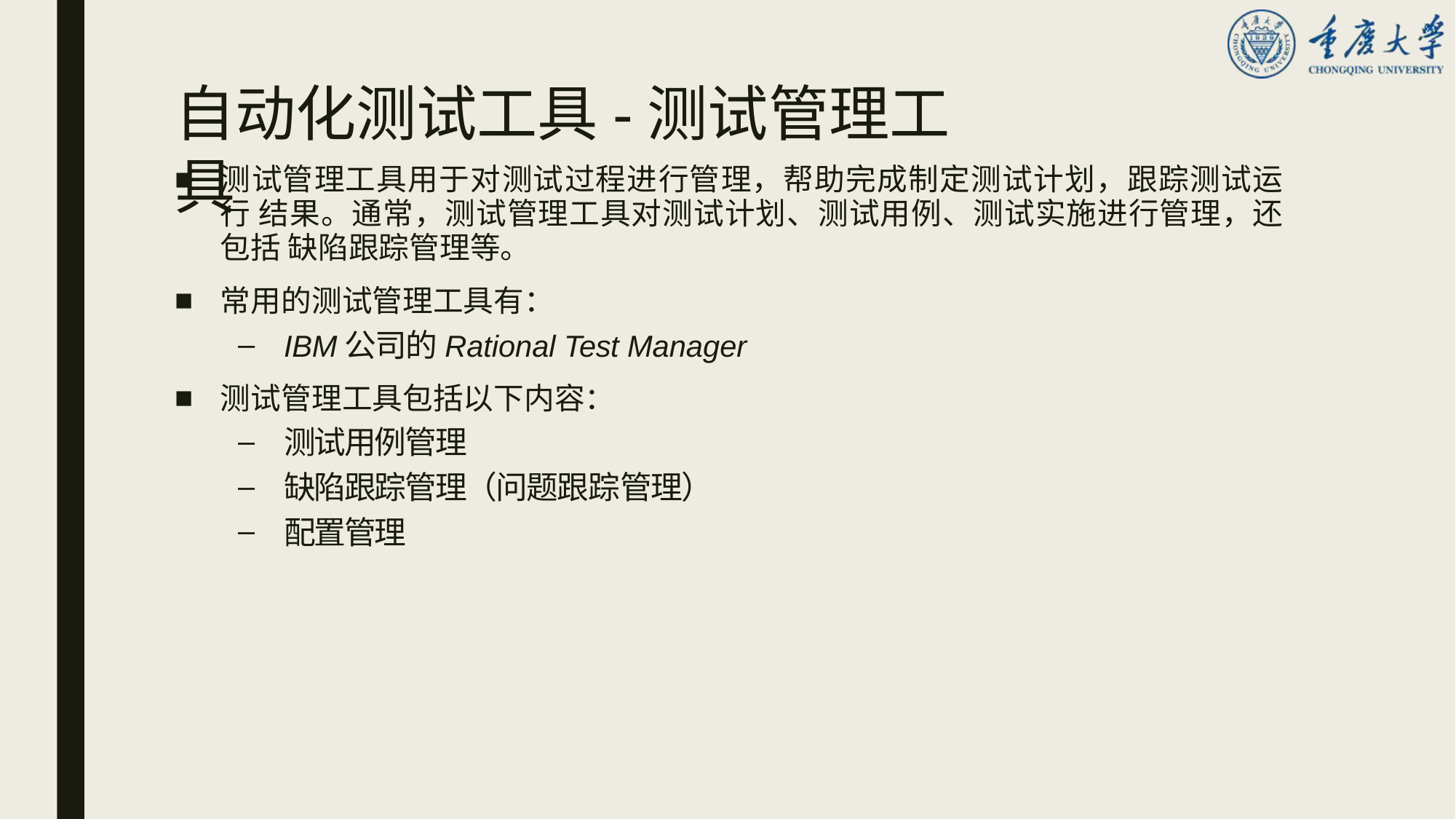

# 自动化测试工具-测试管理工具
测试管理工具用于对测试过程进行管理，帮助完成制定测试计划，跟踪测试运行 结果。通常，测试管理工具对测试计划、测试用例、测试实施进行管理，还包括 缺陷跟踪管理等。
常用的测试管理工具有：
IBM公司的Rational Test Manager
测试管理工具包括以下内容：
测试用例管理
缺陷跟踪管理（问题跟踪管理）
配置管理